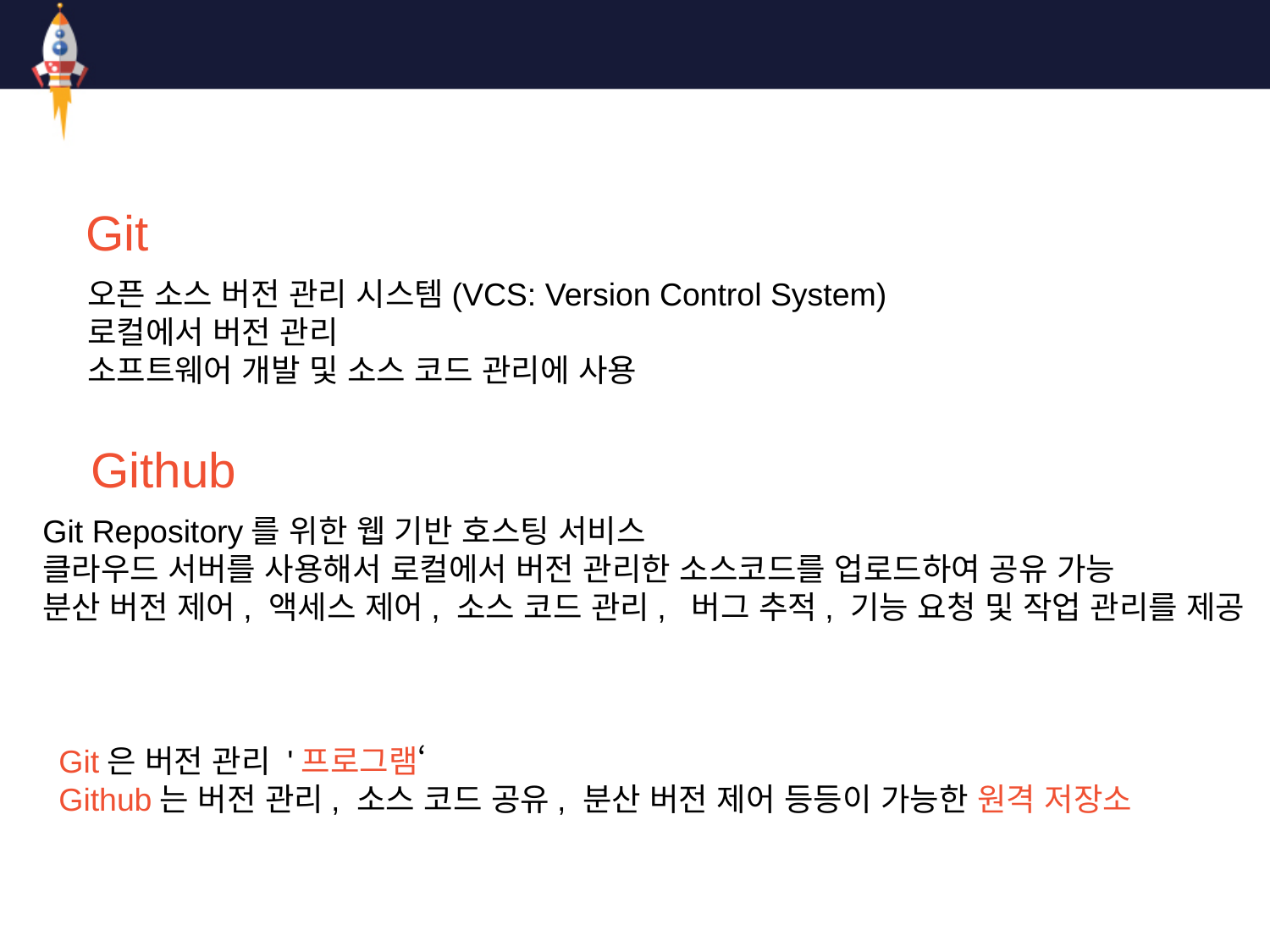

# Git? GitHub?
Git
오픈 소스 버전 관리 시스템(VCS: Version Control System)
로컬에서 버전 관리
소프트웨어 개발 및 소스 코드 관리에 사용
Github
Git Repository를 위한 웹 기반 호스팅 서비스
클라우드 서버를 사용해서 로컬에서 버전 관리한 소스코드를 업로드하여 공유 가능
분산 버전 제어, 액세스 제어, 소스 코드 관리,  버그 추적, 기능 요청 및 작업 관리를 제공
Git은 버전 관리 '프로그램‘
Github는 버전 관리, 소스 코드 공유, 분산 버전 제어 등등이 가능한 원격 저장소